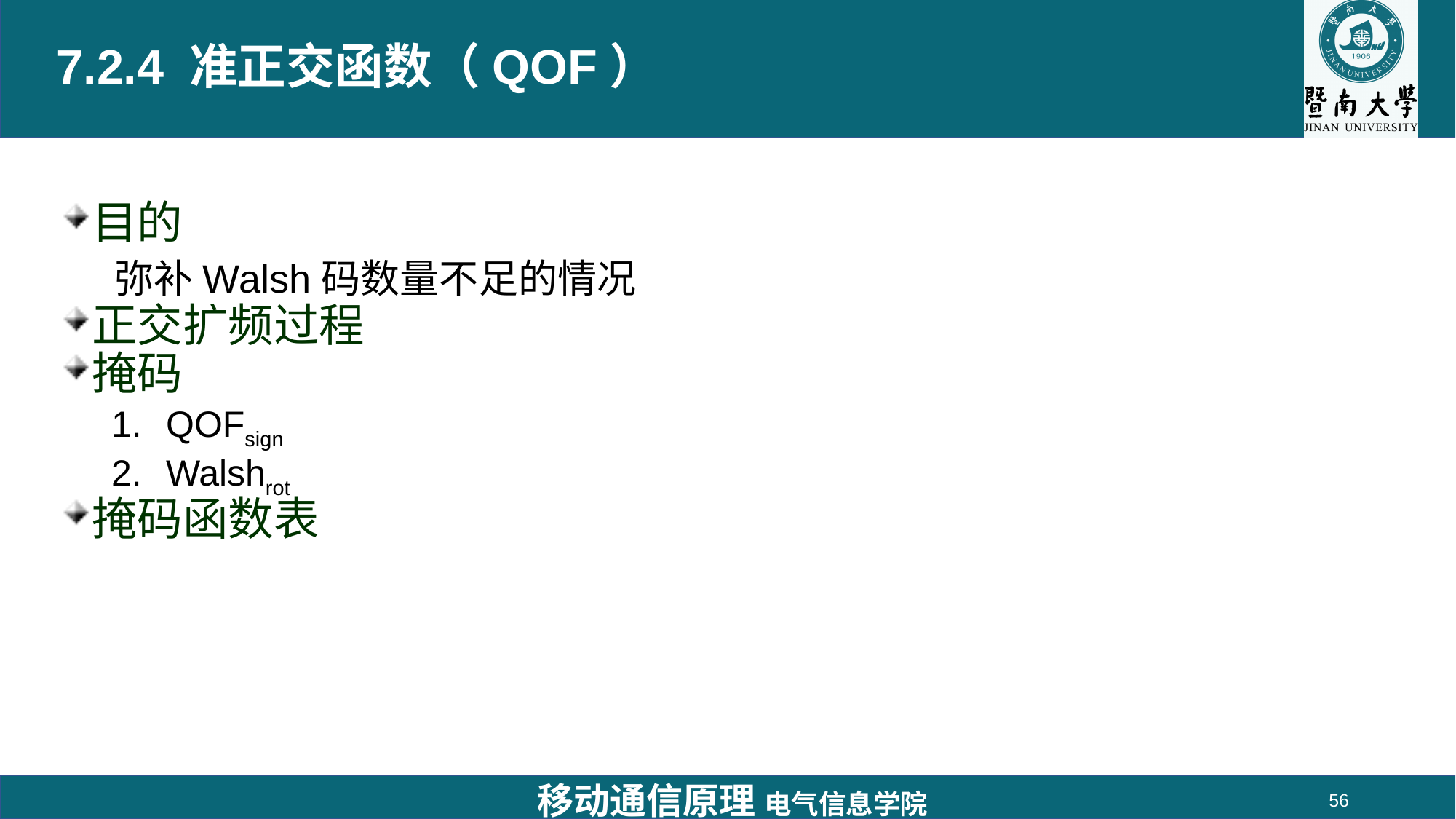

# 7.2.4 准正交函数（QOF）
目的
弥补Walsh码数量不足的情况
正交扩频过程
掩码
QOFsign
Walshrot
掩码函数表

移动通信原理 电气信息学院
56